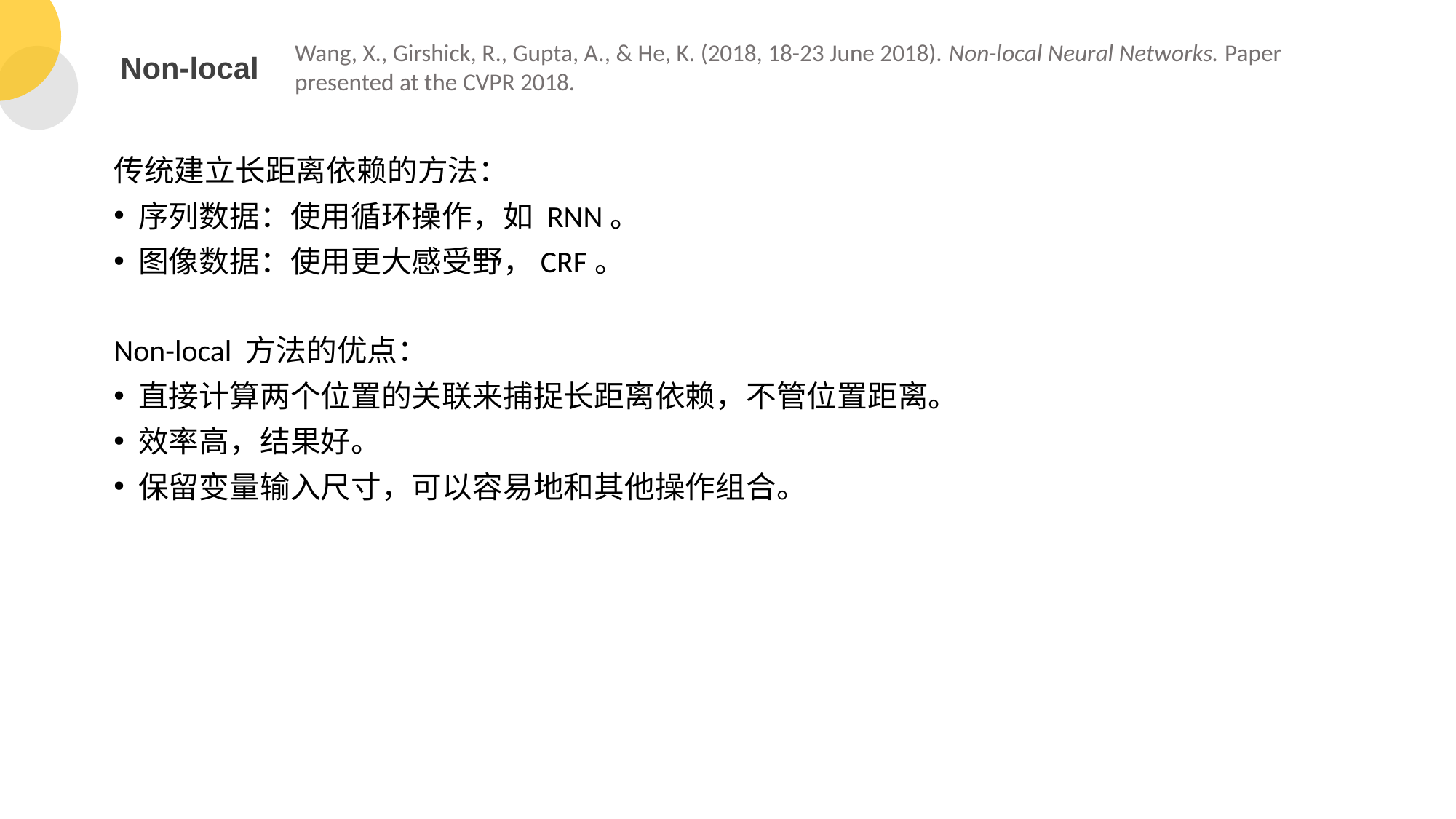

Wang, X., Girshick, R., Gupta, A., & He, K. (2018, 18-23 June 2018). Non-local Neural Networks. Paper presented at the CVPR 2018.
Non-local
传统建立长距离依赖的方法：
 序列数据：使用循环操作，如 RNN。
 图像数据：使用更大感受野，CRF。
Non-local 方法的优点：
 直接计算两个位置的关联来捕捉长距离依赖，不管位置距离。
 效率高，结果好。
 保留变量输入尺寸，可以容易地和其他操作组合。